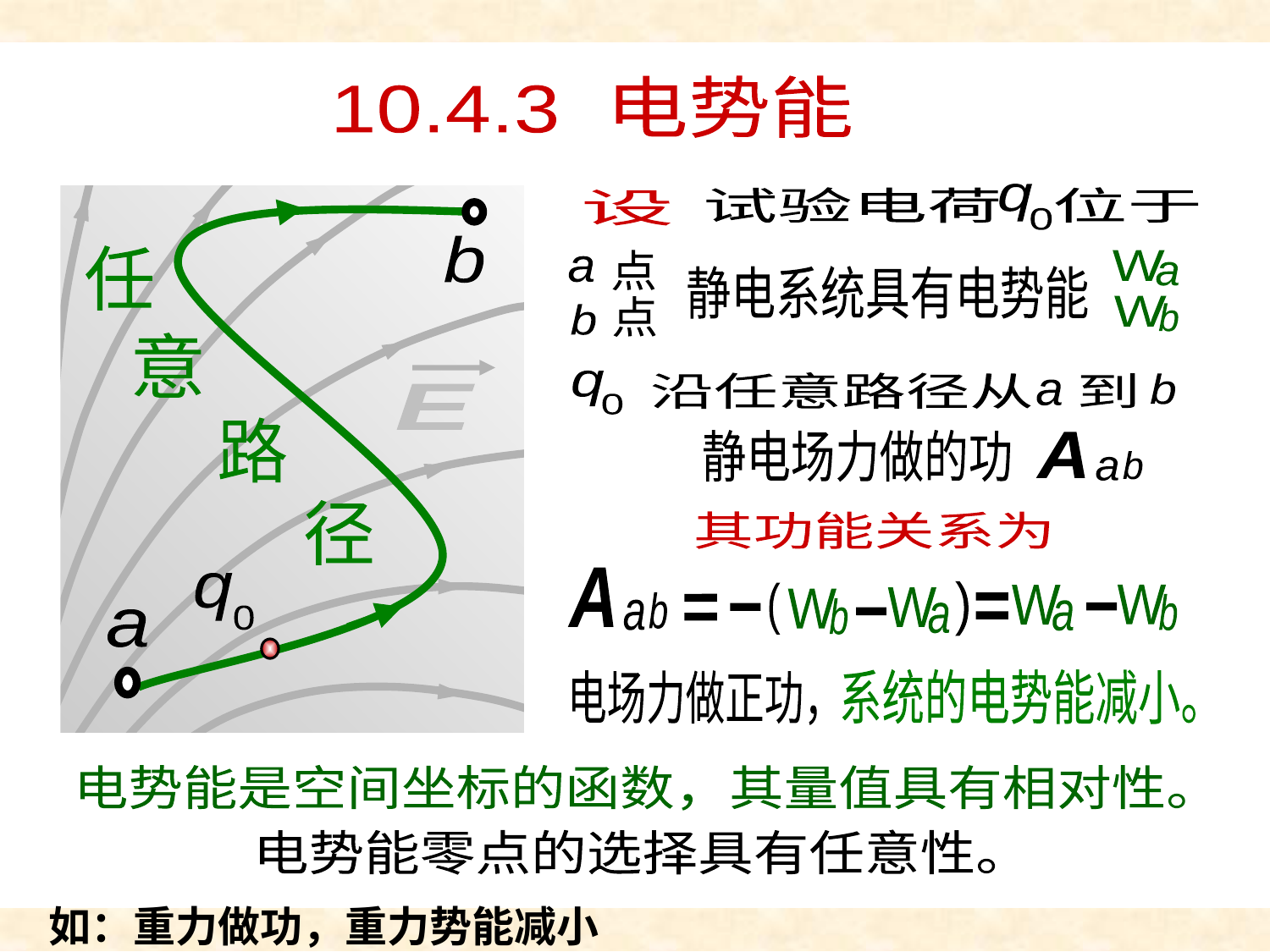

电势能
10.4.3  电势能

E

q
0
试验电荷   位于
设
点
W
a
a
静电系统具有电势能
W
b
点
b
q
0
沿任意路径从   到
b
a
静电场力做的功
A
b
a

b

任
意
路
径

矢量场
是
静电场
保守力场
又是
具有保守力场性质的矢量场
称为势场
势能
可引入          概念
其功能关系为
A
b
a
)
(
W
b
W
a

W
a

W
b

系统的电势能减小。
电场力做正功，
q
0

a

电势能是空间坐标的函数，其量值具有相对性。
电势能零点的选择具有任意性。
如：重力做功，重力势能减小